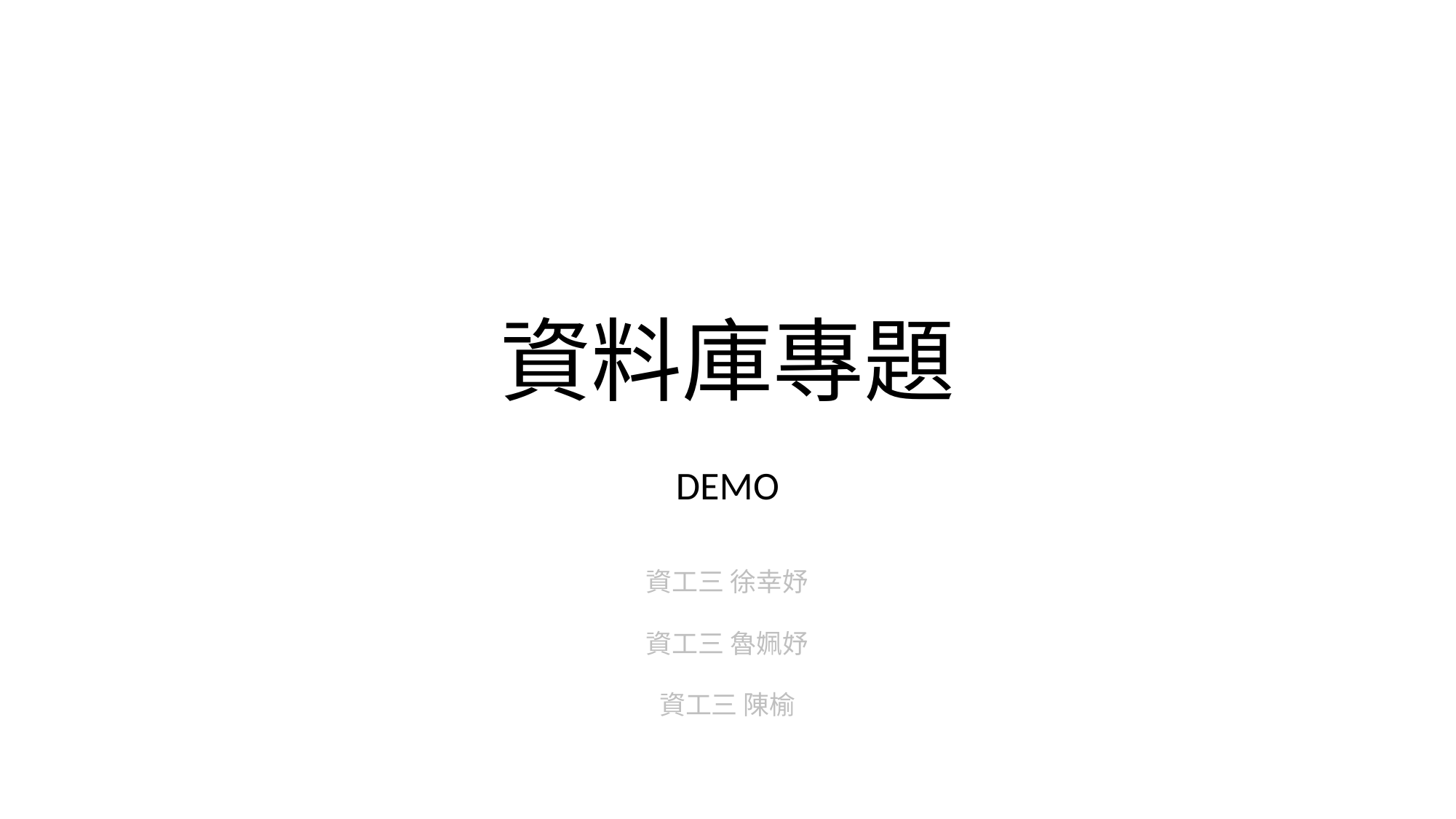

# 資料庫專題

DEMO

資工三 徐幸妤
資工三 魯姵妤
資工三 陳榆